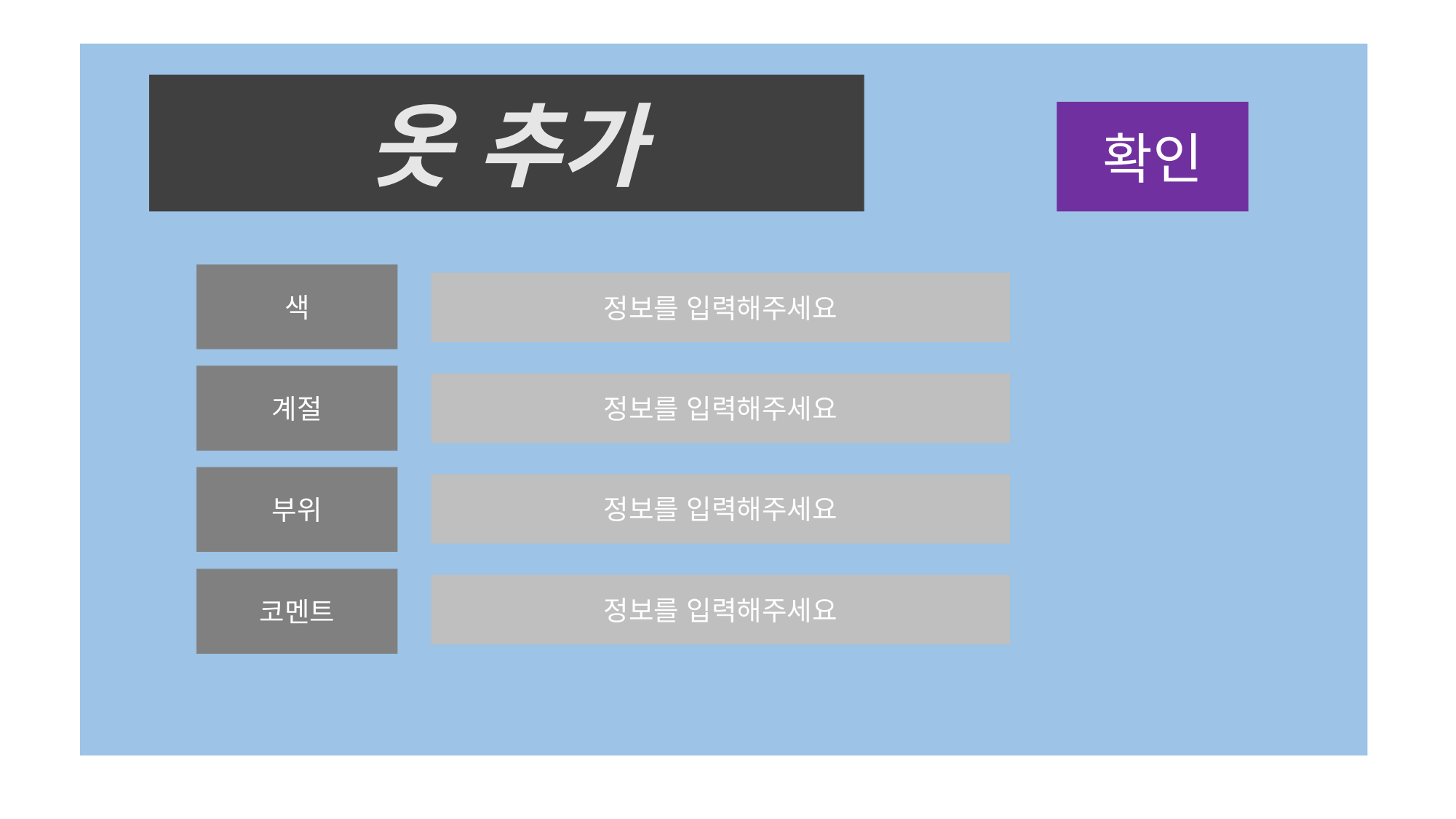

옷 추가
확인
색
정보를 입력해주세요
계절
정보를 입력해주세요
부위
정보를 입력해주세요
코멘트
정보를 입력해주세요